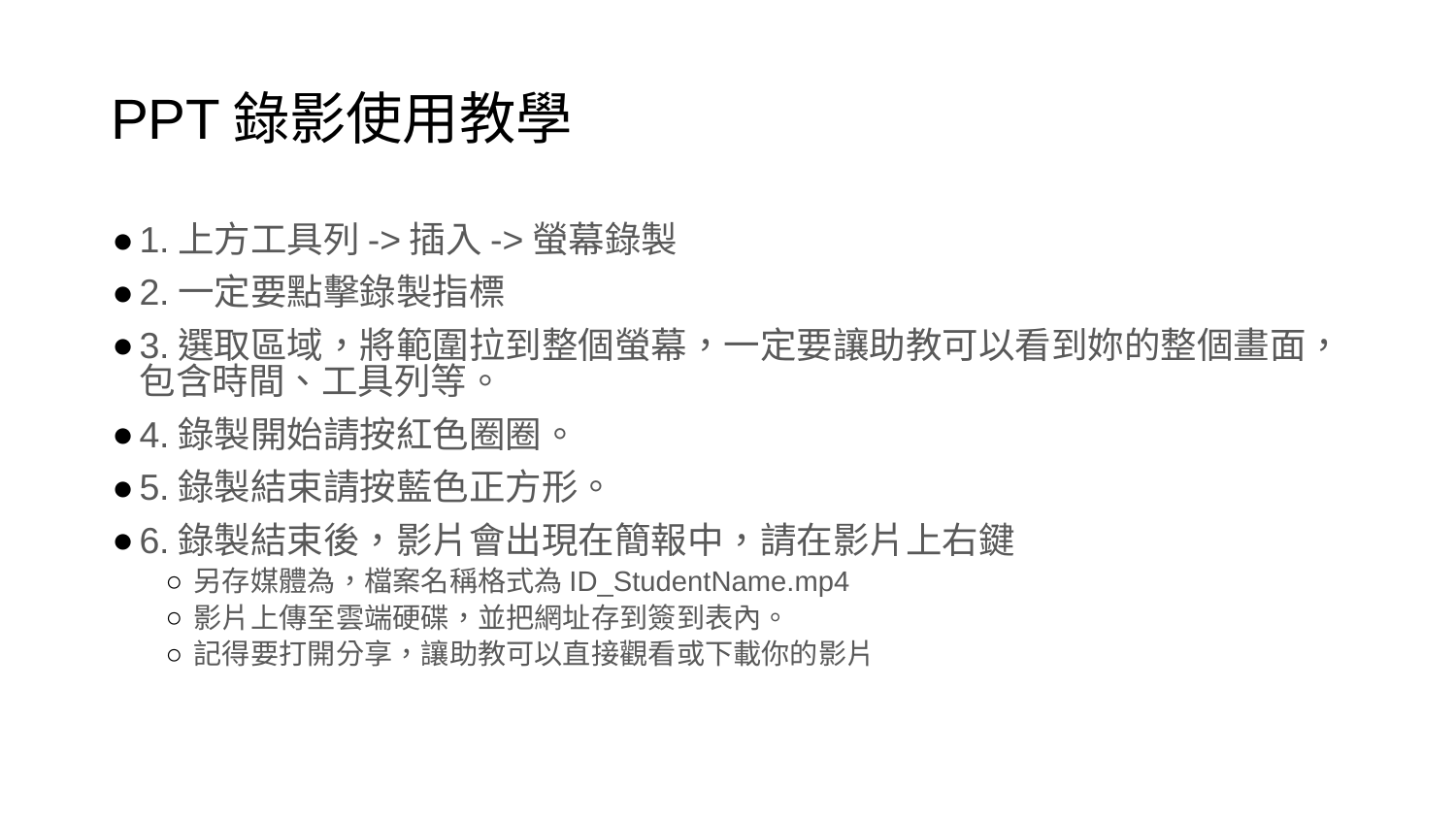

# PPT錄影使用教學
1.上方工具列->插入->螢幕錄製
2.一定要點擊錄製指標
3.選取區域，將範圍拉到整個螢幕，一定要讓助教可以看到妳的整個畫面，包含時間、工具列等。
4.錄製開始請按紅色圈圈。
5.錄製結束請按藍色正方形。
6.錄製結束後，影片會出現在簡報中，請在影片上右鍵
另存媒體為，檔案名稱格式為ID_StudentName.mp4
影片上傳至雲端硬碟，並把網址存到簽到表內。
記得要打開分享，讓助教可以直接觀看或下載你的影片